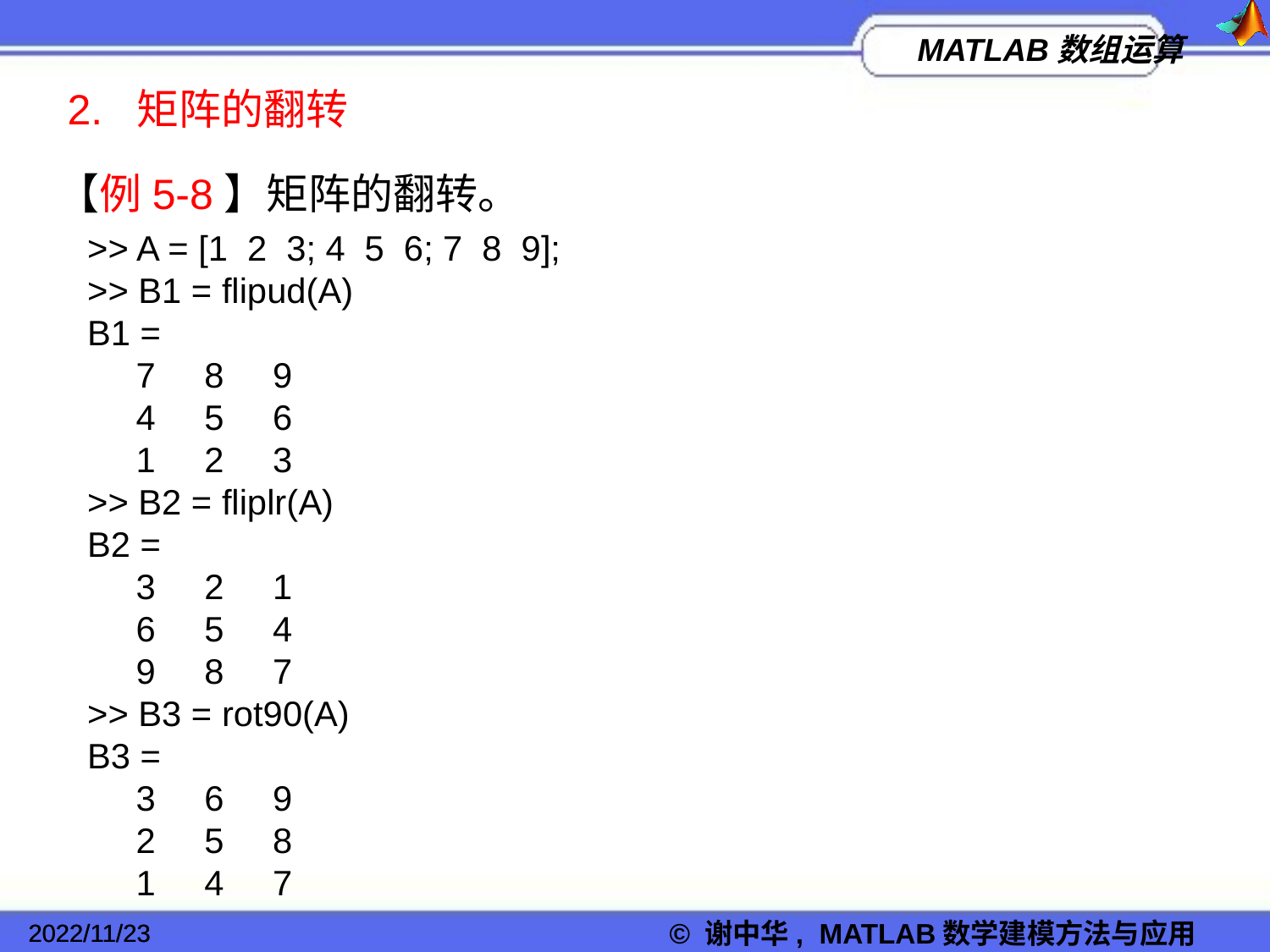

2.  矩阵的翻转
【例5-8】矩阵的翻转。
>> A = [1  2  3; 4  5  6; 7  8  9];
>> B1 = flipud(A)
B1 =
     7     8     9
     4     5     6
     1     2     3
>> B2 = fliplr(A)
B2 =
     3     2     1
     6     5     4
     9     8     7
>> B3 = rot90(A)
B3 =
     3     6     9
     2     5     8
     1     4     7
2022/11/23
© 谢中华,  MATLAB数学建模方法与应用